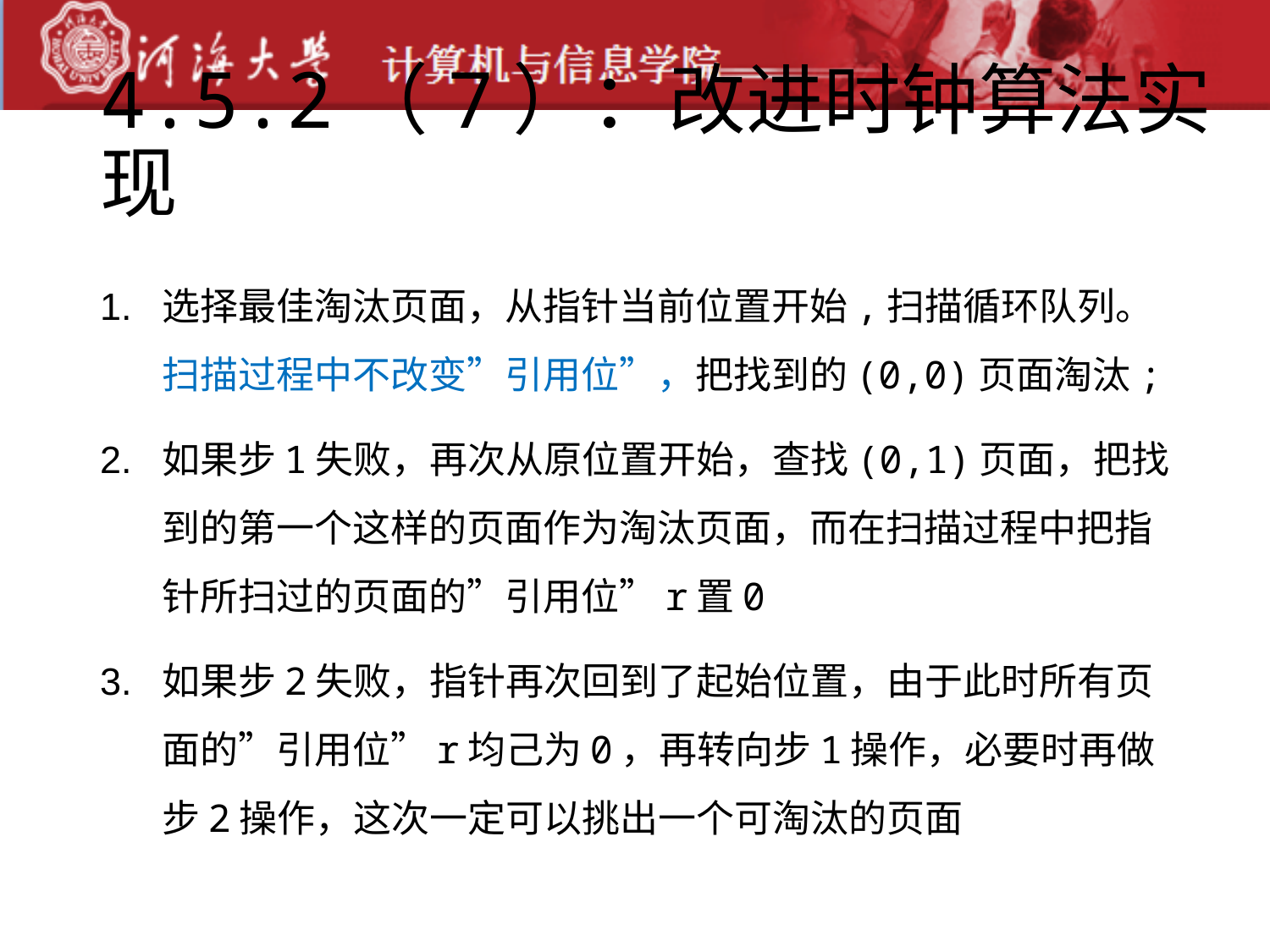

# 4.5.2（7）：改进时钟算法实现
选择最佳淘汰页面，从指针当前位置开始,扫描循环队列。扫描过程中不改变”引用位”，把找到的(0,0)页面淘汰;
如果步1失败，再次从原位置开始，查找(0,1)页面，把找到的第一个这样的页面作为淘汰页面，而在扫描过程中把指针所扫过的页面的”引用位”r置0
如果步2失败，指针再次回到了起始位置，由于此时所有页面的”引用位”r均己为0，再转向步1操作，必要时再做步2操作，这次一定可以挑出一个可淘汰的页面